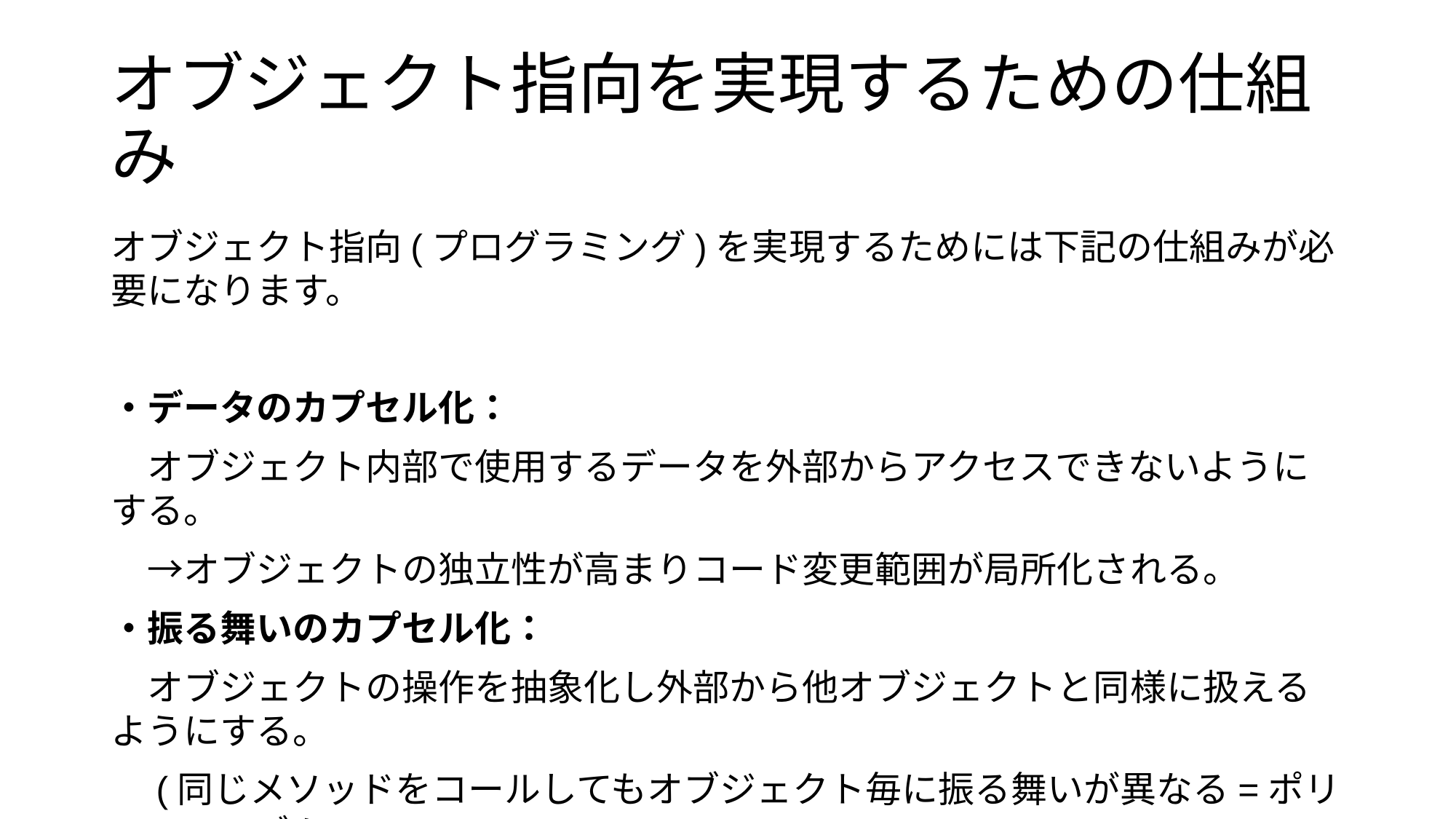

# オブジェクト指向を実現するための仕組み
オブジェクト指向(プログラミング)を実現するためには下記の仕組みが必要になります。

・データのカプセル化：
　オブジェクト内部で使用するデータを外部からアクセスできないようにする。
　→オブジェクトの独立性が高まりコード変更範囲が局所化される。
・振る舞いのカプセル化：
　オブジェクトの操作を抽象化し外部から他オブジェクトと同様に扱えるようにする。
　(同じメソッドをコールしてもオブジェクト毎に振る舞いが異なる=ポリモーフィズム)
　→オブジェクトを使用する側のコードが抽象化されコード変更が少なくなる。